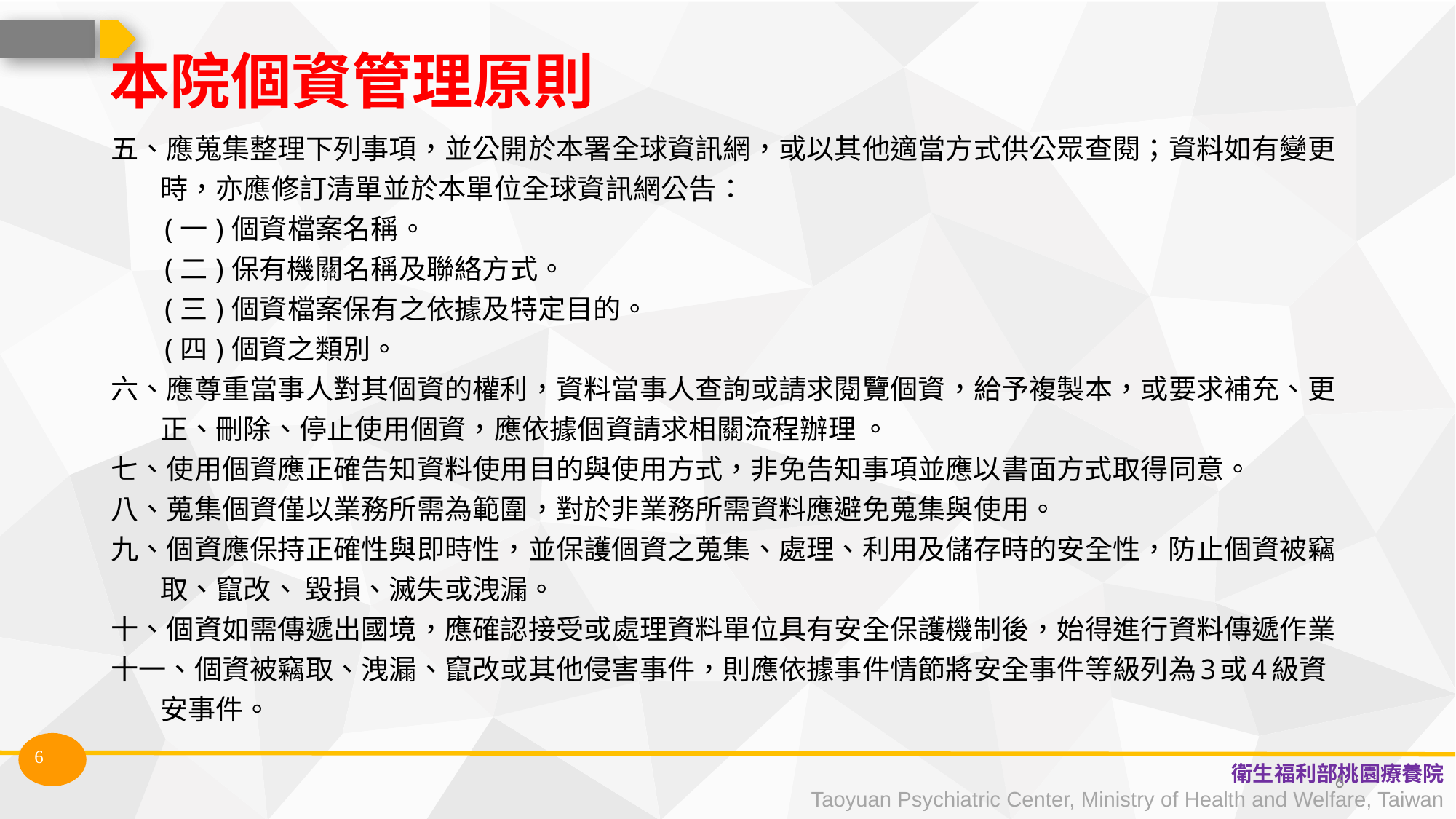

# 本院個資管理原則
五、應蒐集整理下列事項，並公開於本署全球資訊網，或以其他適當方式供公眾查閱；資料如有變更時，亦應修訂清單並於本單位全球資訊網公告：
(一)個資檔案名稱。
(二)保有機關名稱及聯絡方式。
(三)個資檔案保有之依據及特定目的。
(四)個資之類別。
六、應尊重當事人對其個資的權利，資料當事人查詢或請求閱覽個資，給予複製本，或要求補充、更正、刪除、停止使用個資，應依據個資請求相關流程辦理 。
七、使用個資應正確告知資料使用目的與使用方式，非免告知事項並應以書面方式取得同意。
八、蒐集個資僅以業務所需為範圍，對於非業務所需資料應避免蒐集與使用。
九、個資應保持正確性與即時性，並保護個資之蒐集、處理、利用及儲存時的安全性，防止個資被竊取、竄改、 毀損、滅失或洩漏。
十、個資如需傳遞出國境，應確認接受或處理資料單位具有安全保護機制後，始得進行資料傳遞作業
十一、個資被竊取、洩漏、竄改或其他侵害事件，則應依據事件情節將安全事件等級列為3或4級資安事件。

6